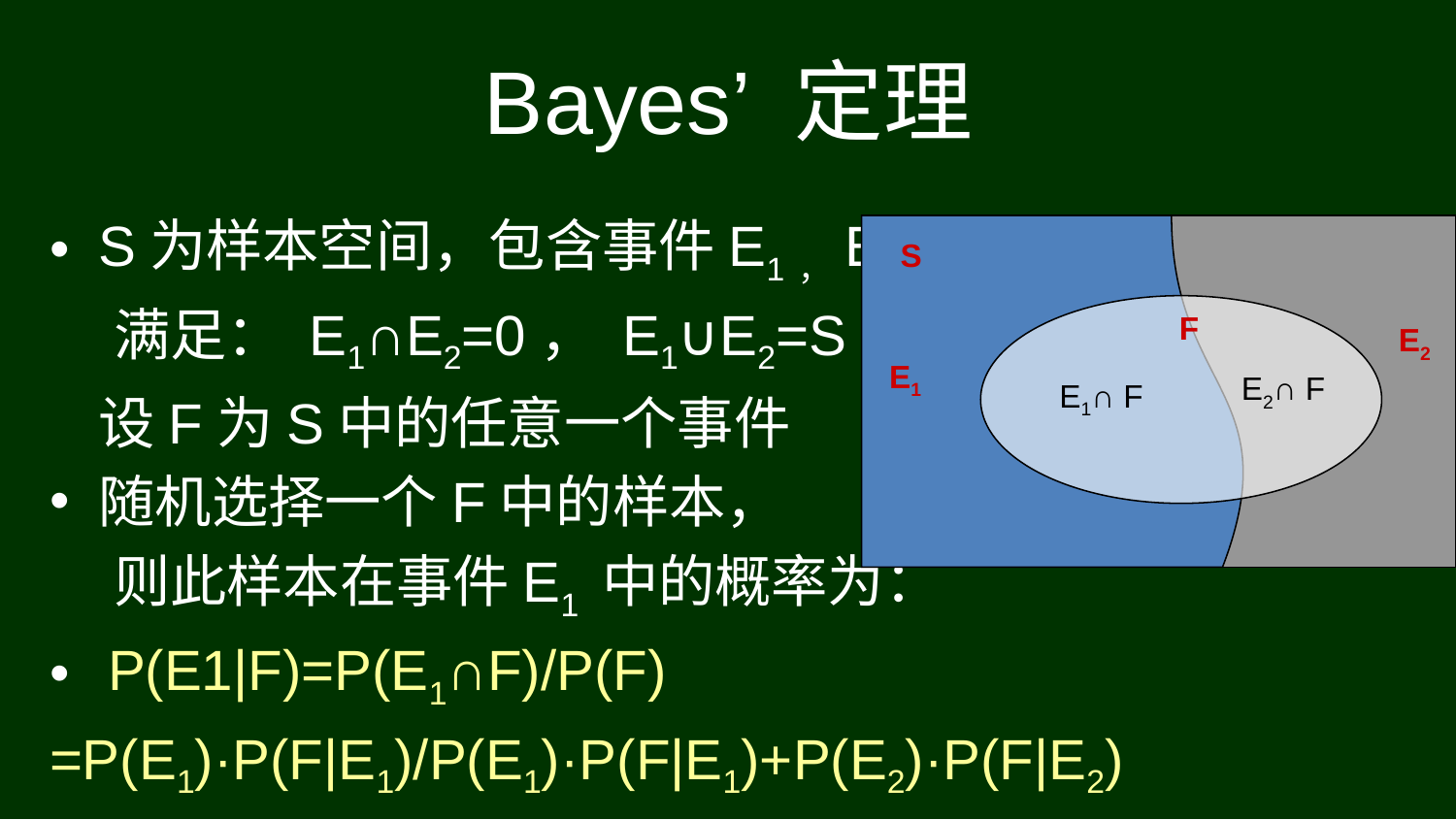

Bayes’ 定理
S为样本空间，包含事件E1，E2，
    满足： E1∩E2=0， E1∪E2=S，
	设F为S中的任意一个事件
随机选择一个F中的样本，
    则此样本在事件E1 中的概率为：
 P(E1|F)=P(E1∩F)/P(F)
=P(E1)·P(F|E1)/P(E1)·P(F|E1)+P(E2)·P(F|E2)

S

F
E2
E1
E2∩ F
E1∩ F